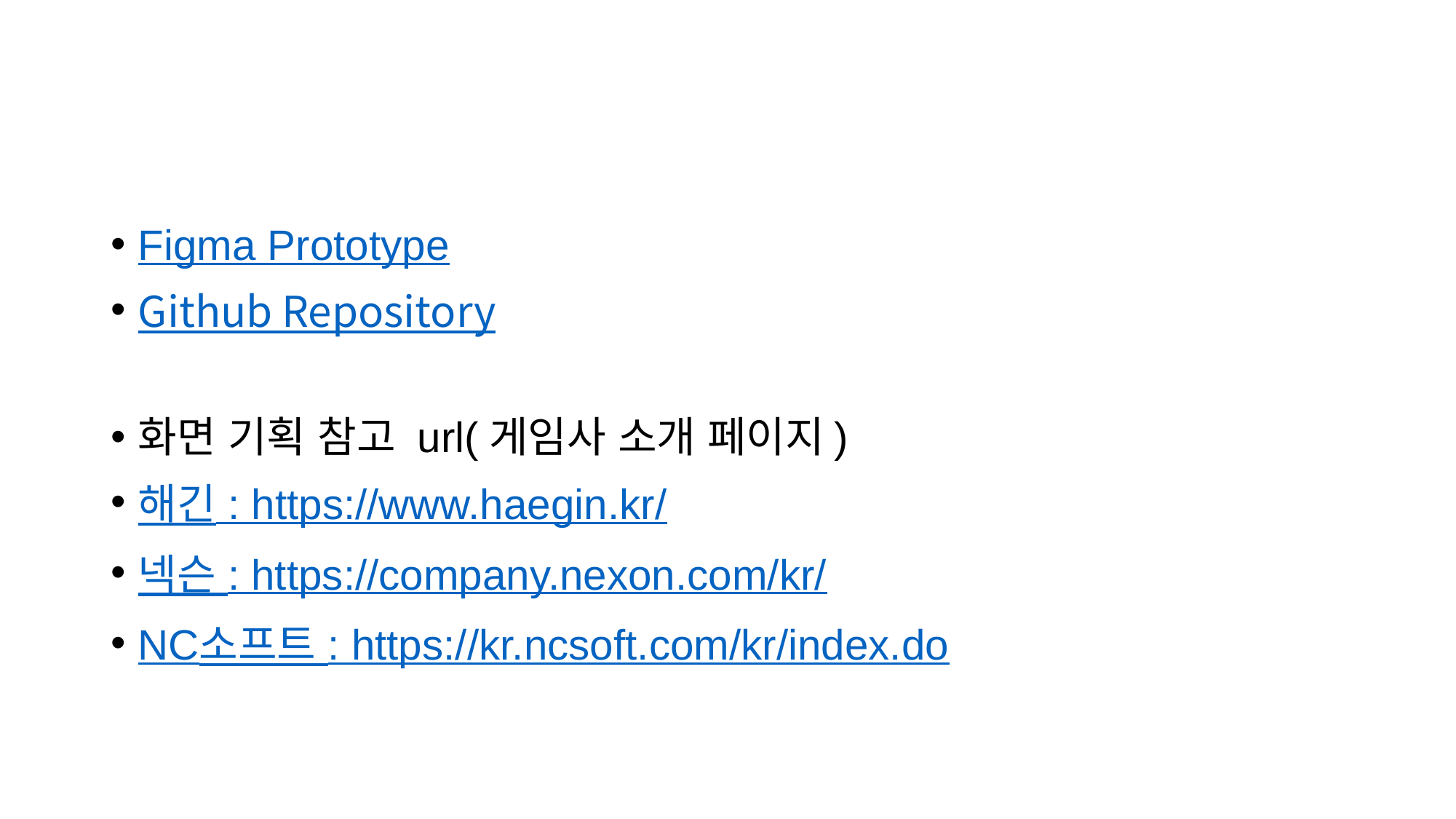

# Figma Prototype
Github Repository

화면 기획 참고 url(게임사 소개 페이지)
해긴 : https://www.haegin.kr/
넥슨 : https://company.nexon.com/kr/
NC소프트 : https://kr.ncsoft.com/kr/index.do